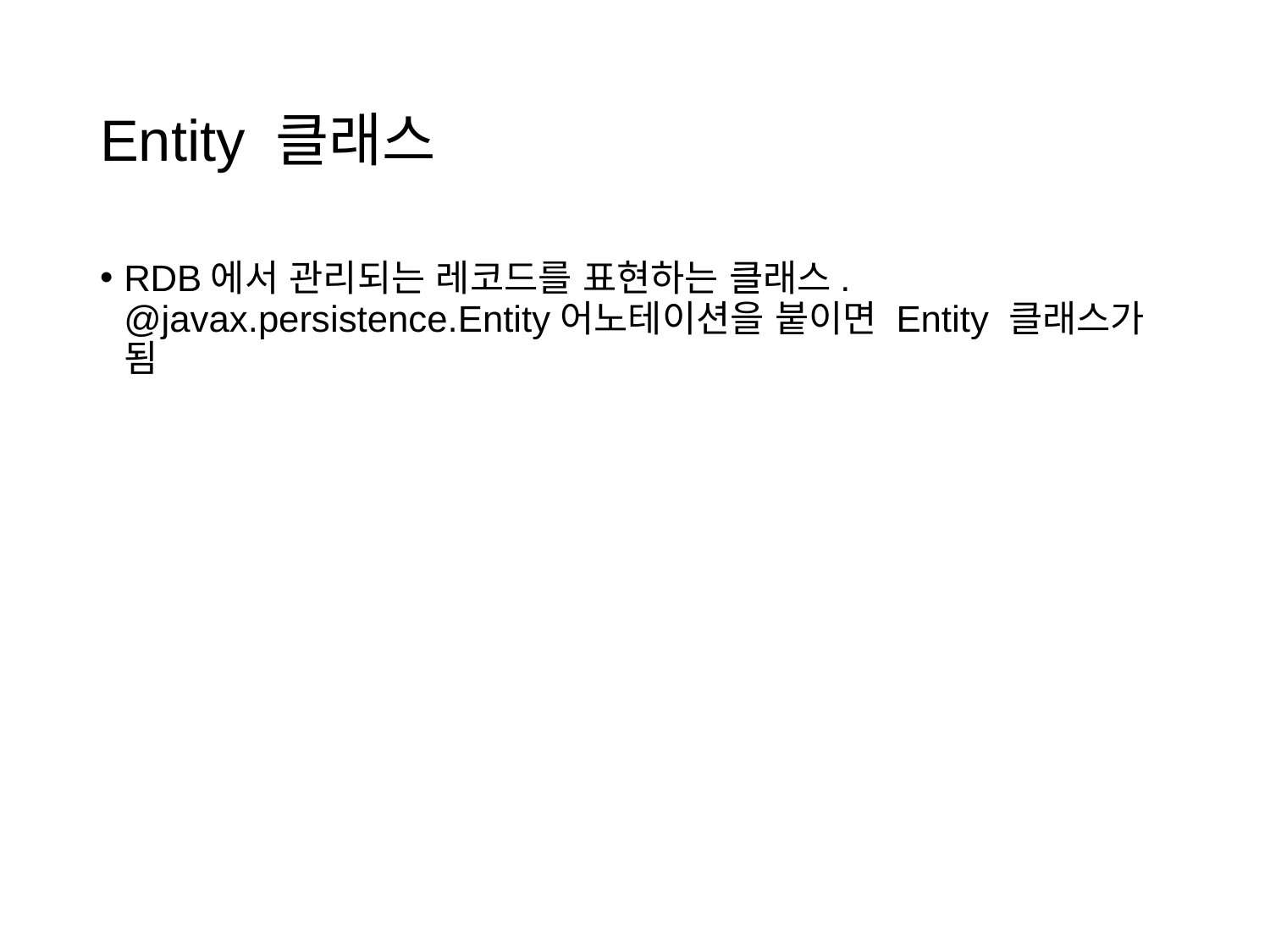

# Entity 클래스
RDB에서 관리되는 레코드를 표현하는 클래스. @javax.persistence.Entity어노테이션을 붙이면 Entity 클래스가 됨